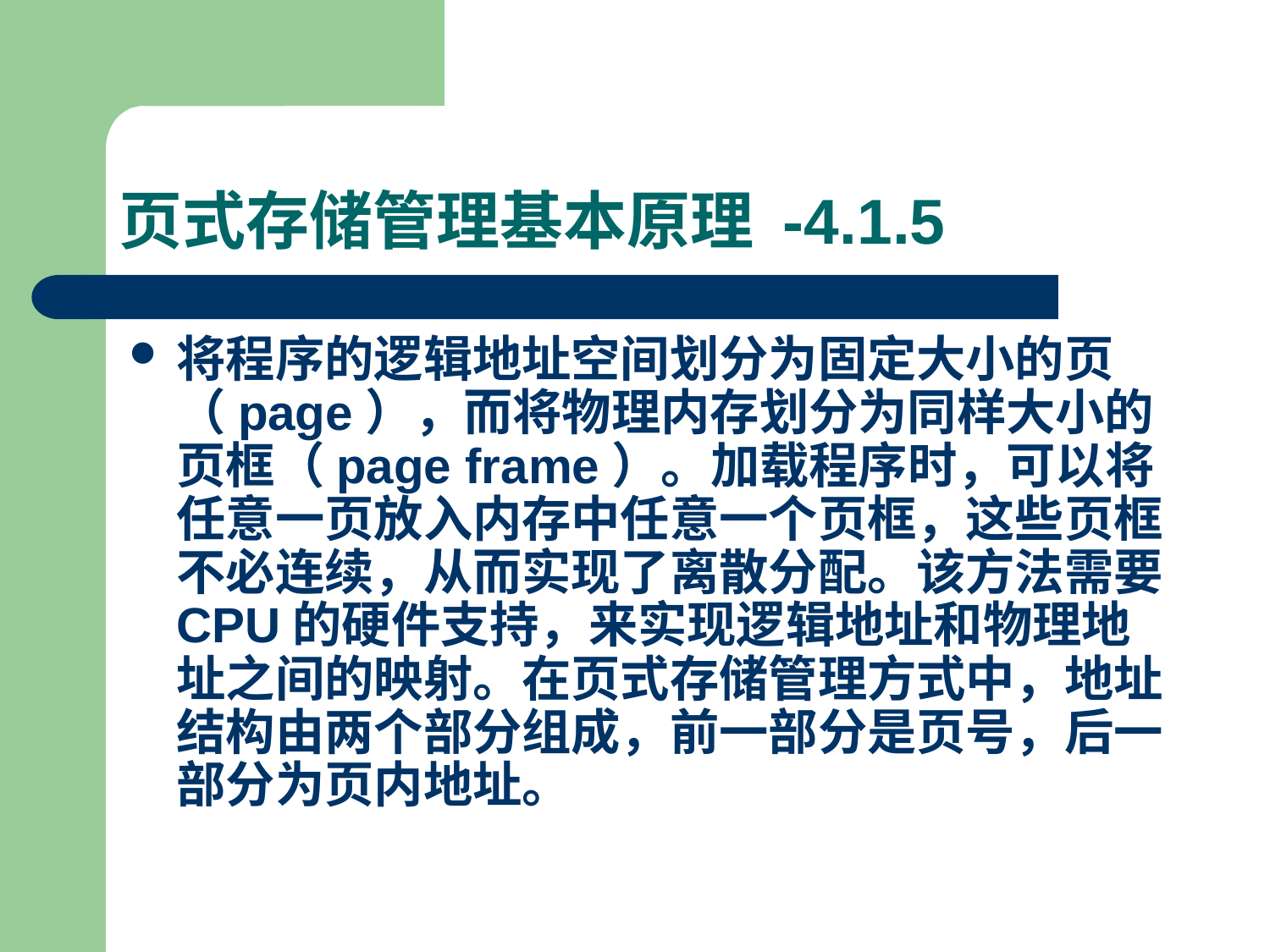

# 页式存储管理基本原理 -4.1.5
将程序的逻辑地址空间划分为固定大小的页（page），而将物理内存划分为同样大小的页框（page frame）。加载程序时，可以将任意一页放入内存中任意一个页框，这些页框不必连续，从而实现了离散分配。该方法需要CPU的硬件支持，来实现逻辑地址和物理地址之间的映射。在页式存储管理方式中，地址结构由两个部分组成，前一部分是页号，后一部分为页内地址。